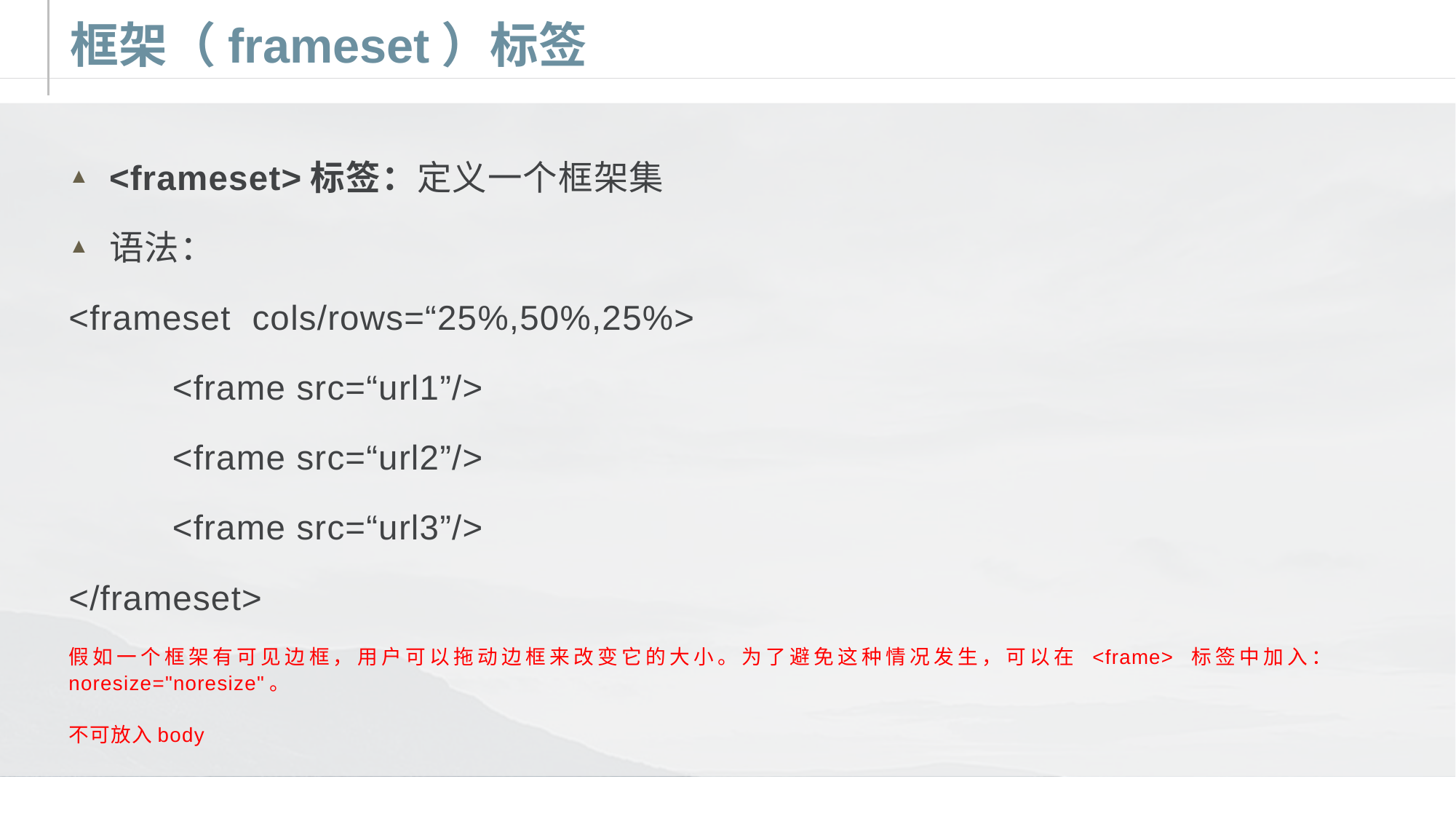

# 框架（frameset）标签
<frameset>标签：定义一个框架集
语法：
<frameset  cols/rows=“25%,50%,25%>
	<frame src=“url1”/>
	<frame src=“url2”/>
	<frame src=“url3”/>
</frameset>
假如一个框架有可见边框，用户可以拖动边框来改变它的大小。为了避免这种情况发生，可以在 <frame> 标签中加入：noresize="noresize"。
不可放入body